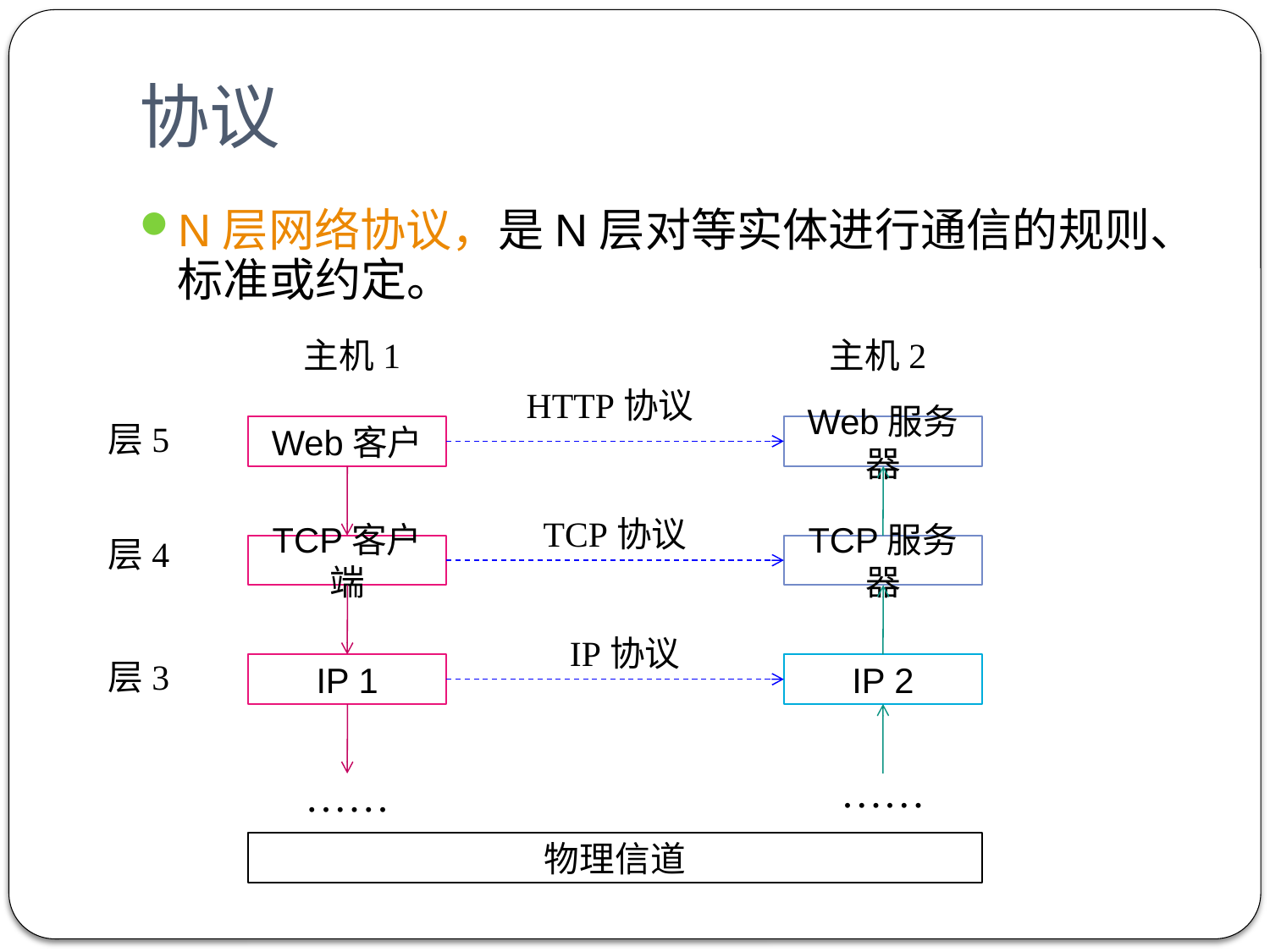

# 协议
N层网络协议，是N层对等实体进行通信的规则、标准或约定。
主机1
主机2
HTTP协议
层5
Web客户
Web服务器
TCP协议
层4
TCP客户端
TCP服务器
IP协议
层3
IP 1
IP 2
……
……
物理信道